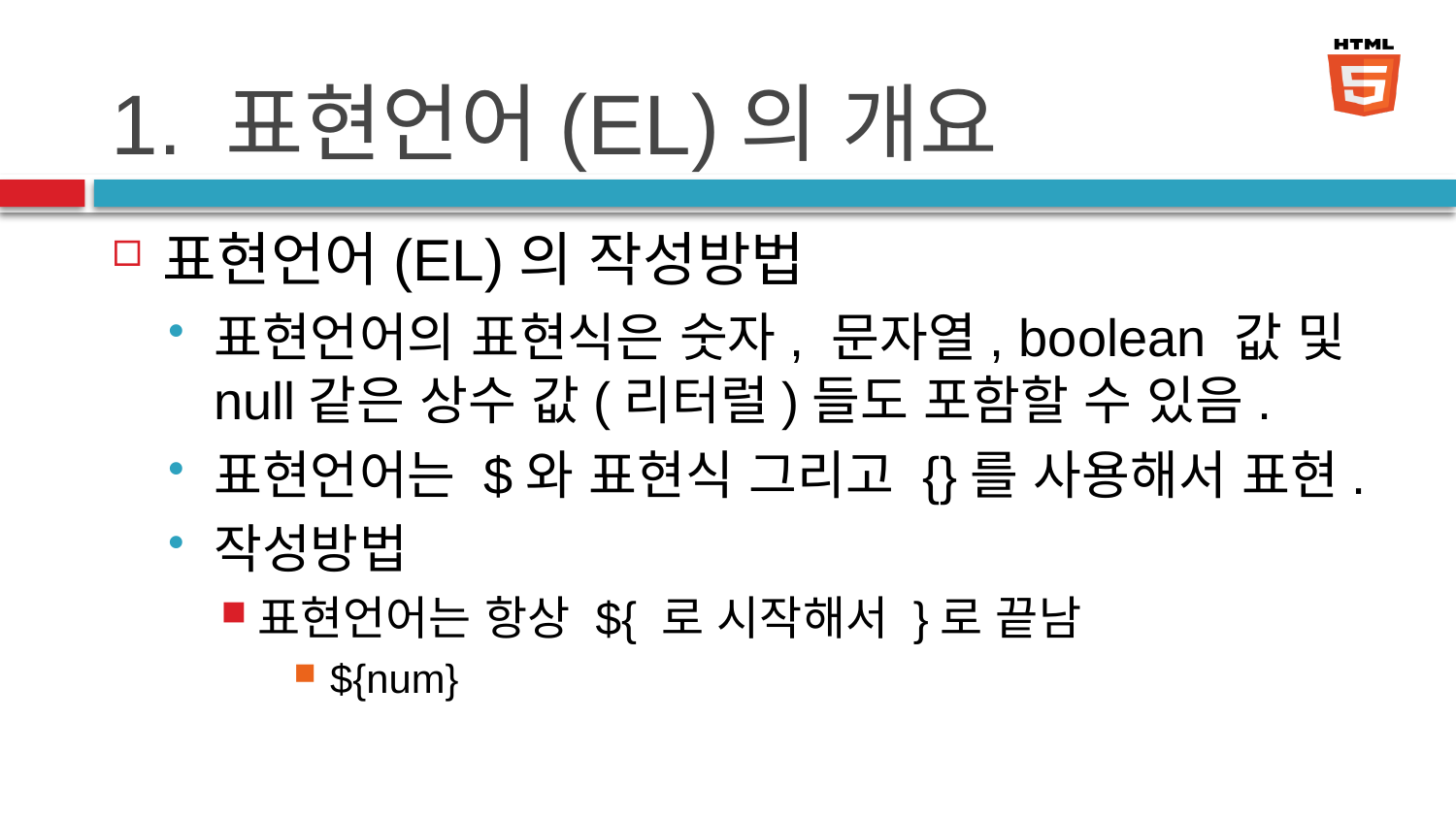

# 1. 표현언어(EL)의 개요
표현언어(EL)의 작성방법
표현언어의 표현식은 숫자, 문자열, boolean 값 및 null같은 상수 값(리터럴)들도 포함할 수 있음.
표현언어는 $와 표현식 그리고 {}를 사용해서 표현.
작성방법
표현언어는 항상 ${ 로 시작해서 }로 끝남
${num}